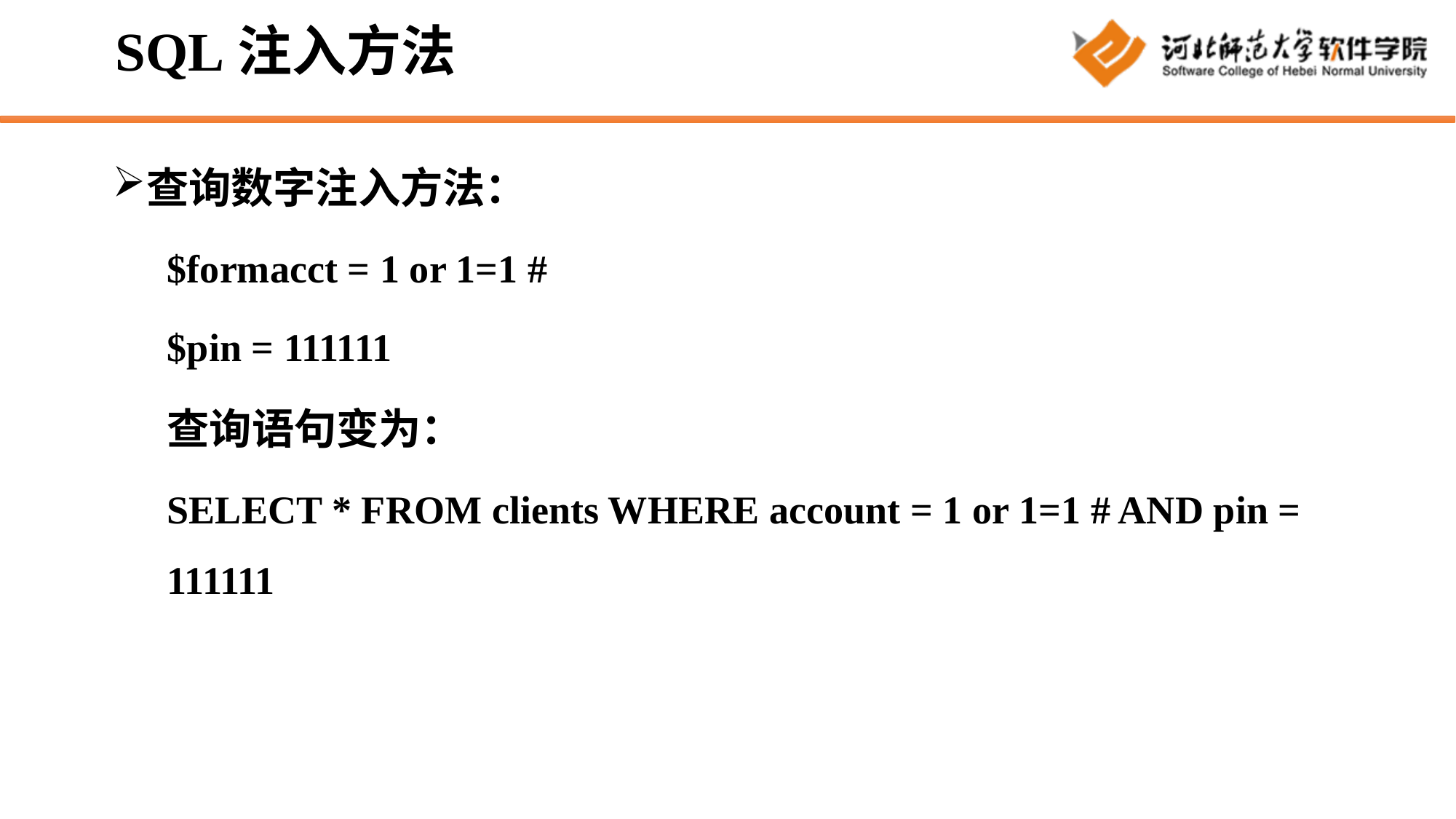

# SQL注入方法
查询数字注入方法：
$formacct = 1 or 1=1 #
$pin = 111111
查询语句变为：
SELECT * FROM clients WHERE account = 1 or 1=1 # AND pin = 111111